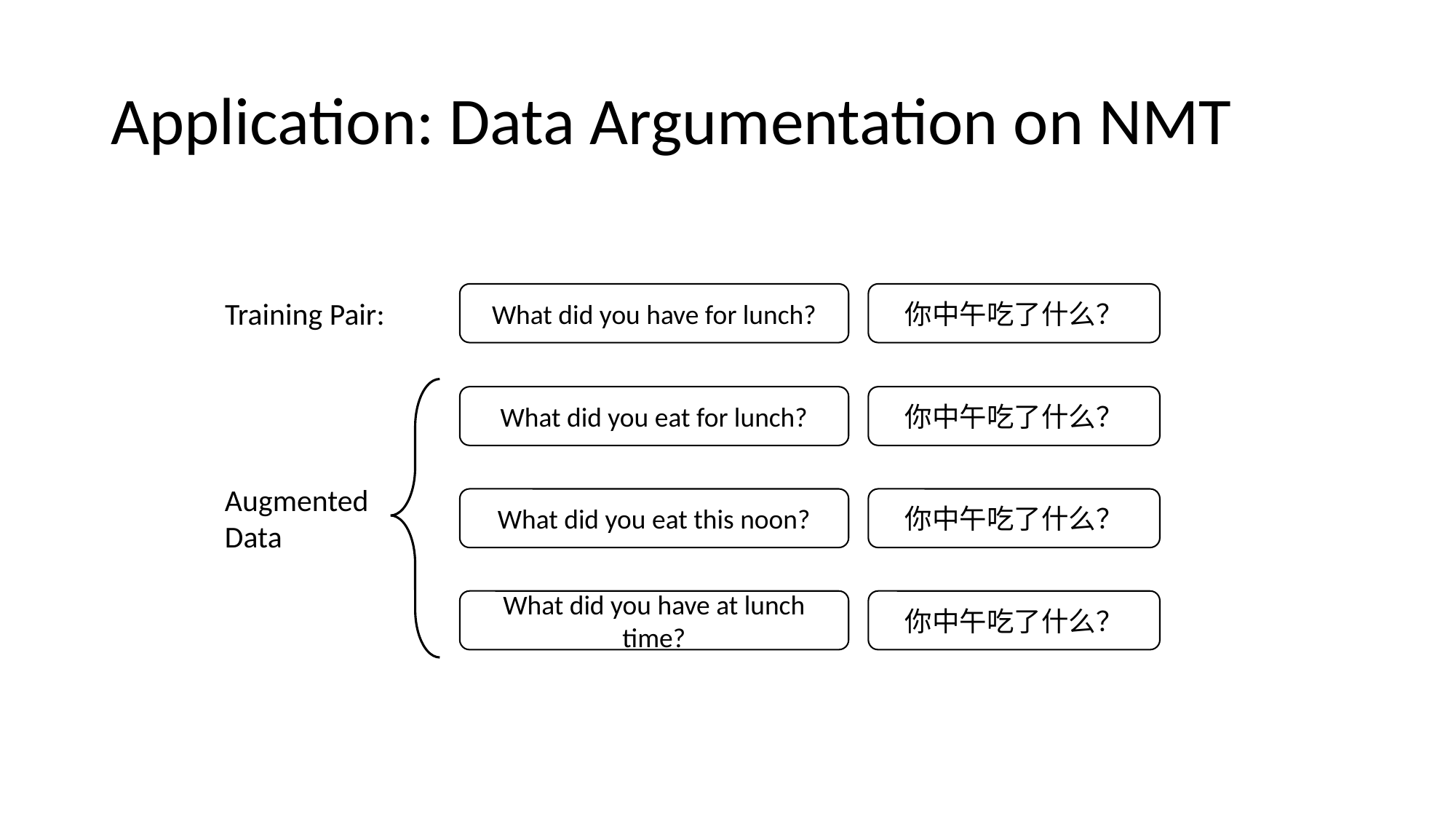

# Application: Data Argumentation on NMT
What did you have for lunch?
你中午吃了什么？
Training Pair:

What did you eat for lunch?
你中午吃了什么？
Augmented
Data
What did you eat this noon?
你中午吃了什么？
What did you have at lunch time?
你中午吃了什么？